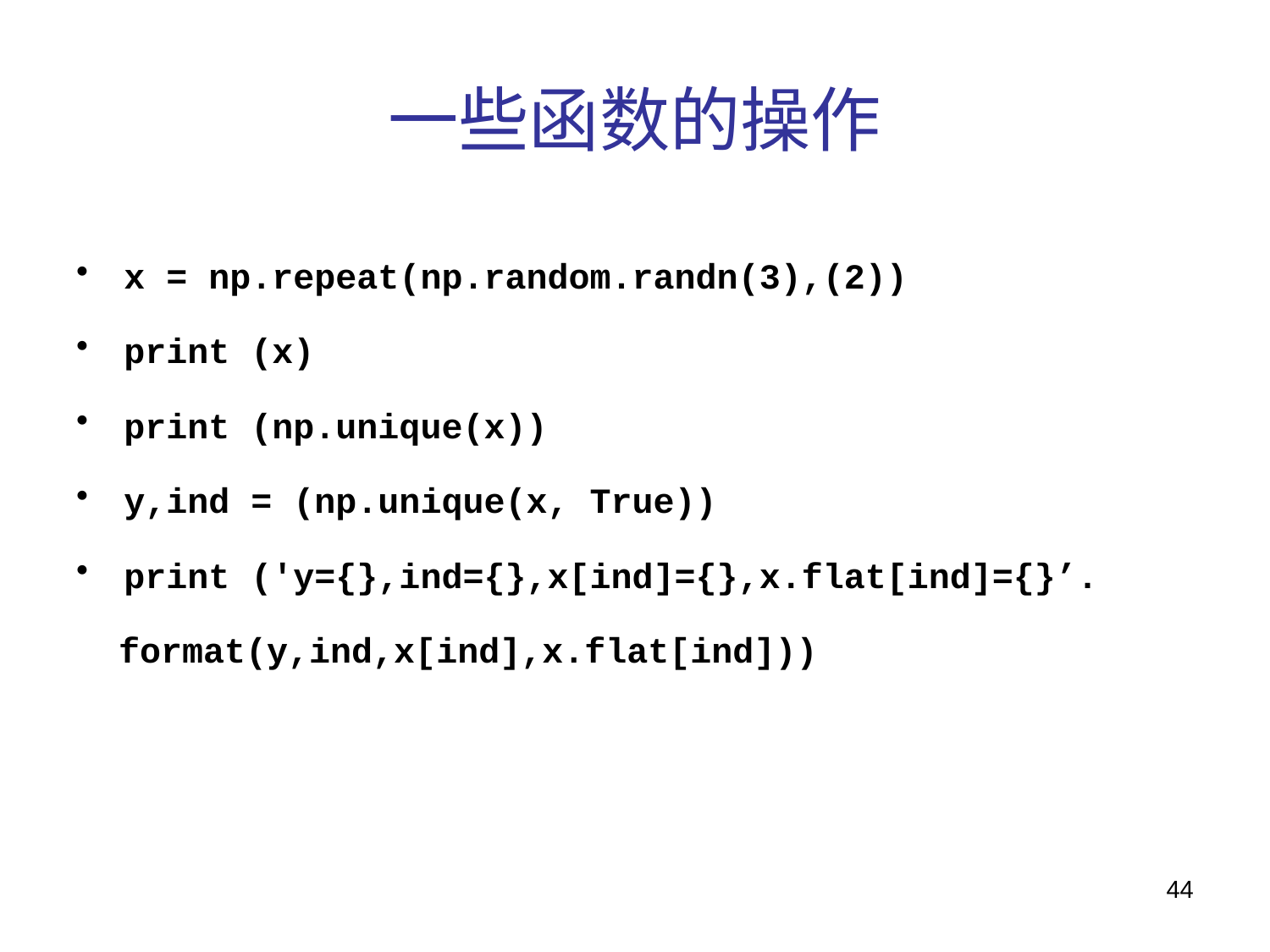

# 一些函数的操作
x = np.repeat(np.random.randn(3),(2))
print (x)
print (np.unique(x))
y,ind = (np.unique(x, True))
print ('y={},ind={},x[ind]={},x.flat[ind]={}’.
  format(y,ind,x[ind],x.flat[ind]))
44